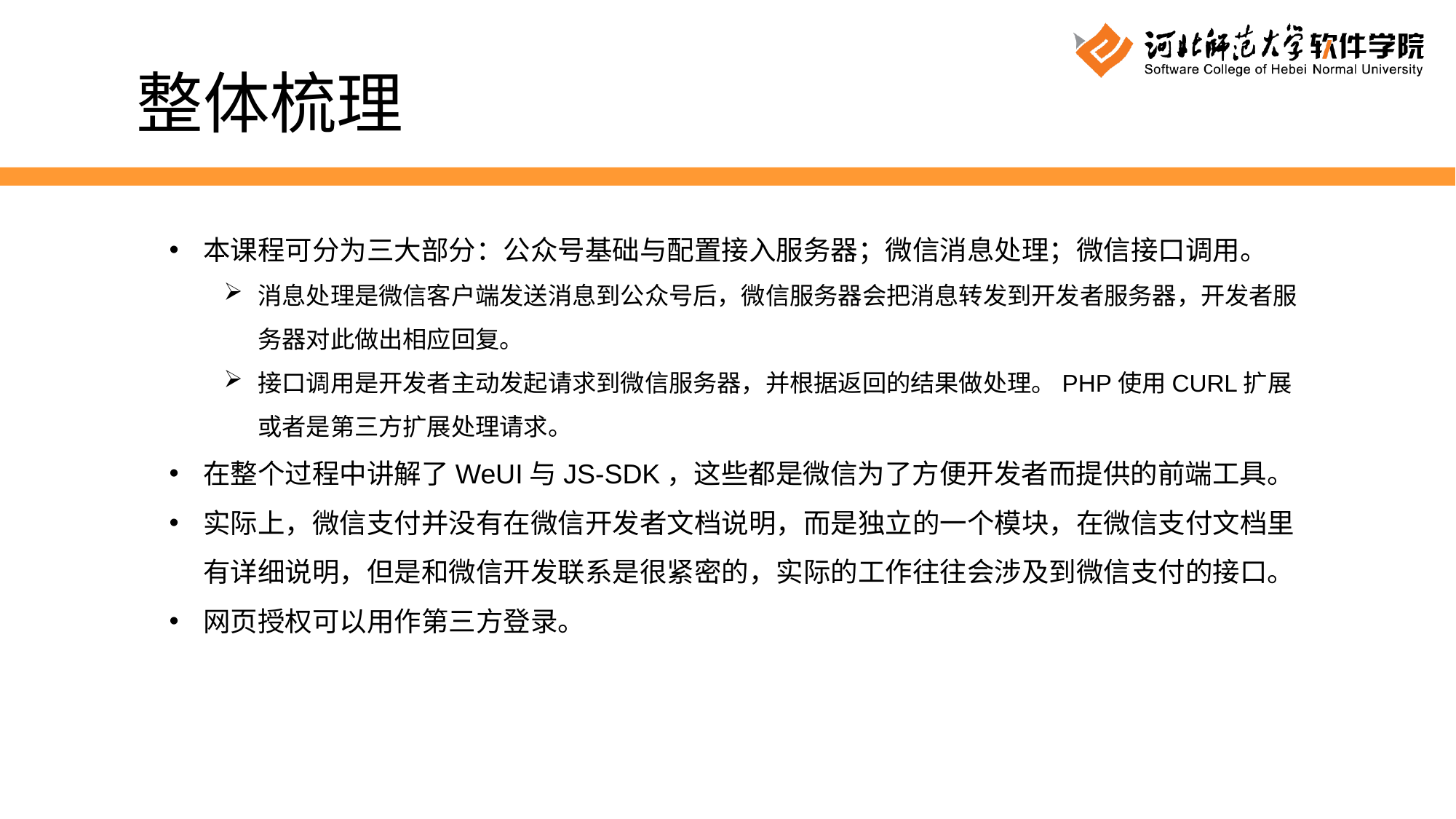

整体梳理
本课程可分为三大部分：公众号基础与配置接入服务器；微信消息处理；微信接口调用。
消息处理是微信客户端发送消息到公众号后，微信服务器会把消息转发到开发者服务器，开发者服务器对此做出相应回复。
接口调用是开发者主动发起请求到微信服务器，并根据返回的结果做处理。PHP使用CURL扩展或者是第三方扩展处理请求。
在整个过程中讲解了WeUI与JS-SDK，这些都是微信为了方便开发者而提供的前端工具。
实际上，微信支付并没有在微信开发者文档说明，而是独立的一个模块，在微信支付文档里有详细说明，但是和微信开发联系是很紧密的，实际的工作往往会涉及到微信支付的接口。
网页授权可以用作第三方登录。